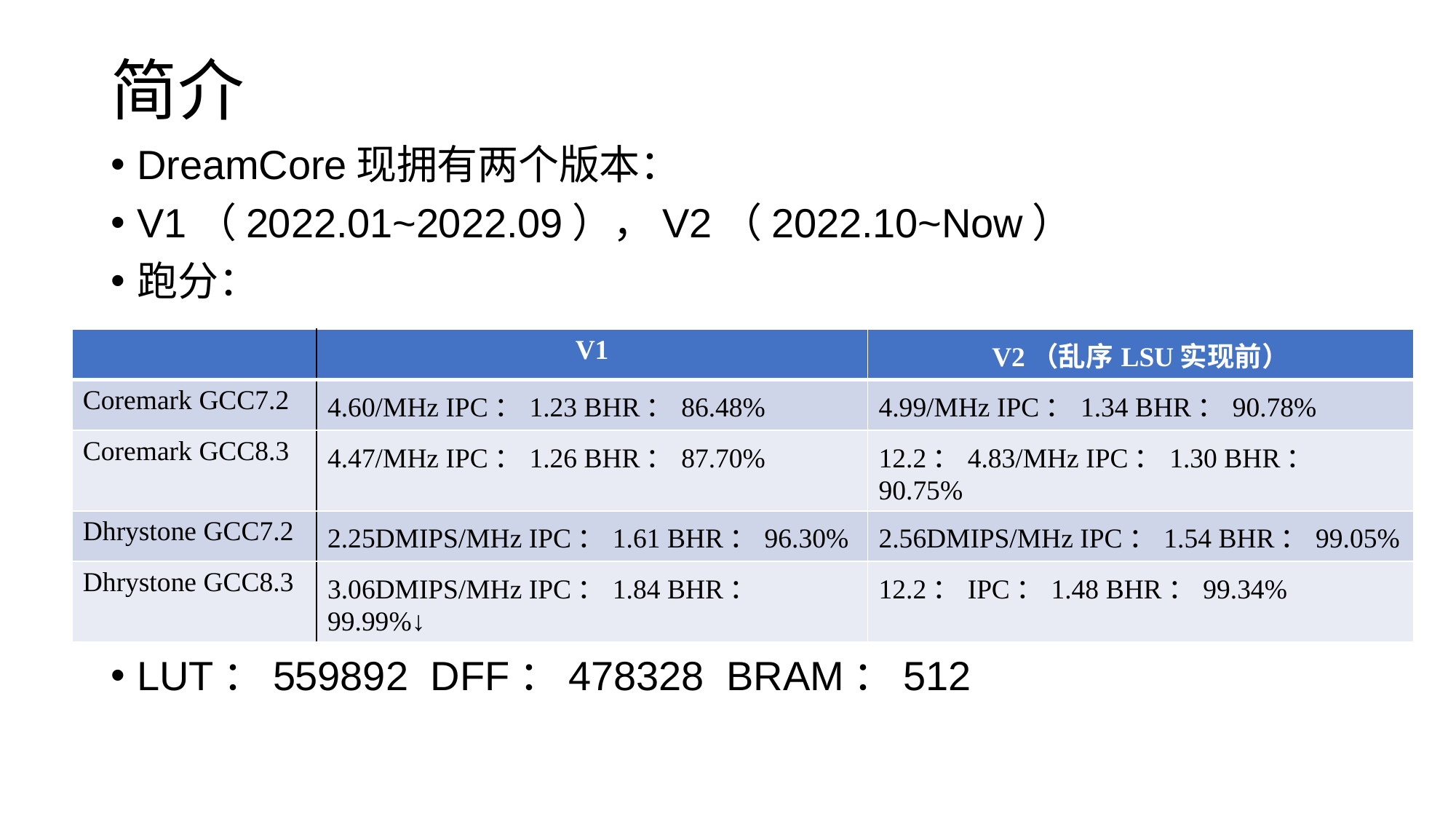

# 简介
DreamCore现拥有两个版本：
V1（2022.01~2022.09），V2（2022.10~Now）
跑分：

V1 FPGA综合（VCU1525（xcvu9p-fsgd2104-2L-e）：10MHz收敛）
LUT：559892  DFF：478328  BRAM：512
|  | V1 | V2（乱序LSU实现前） |
| --- | --- | --- |
| Coremark GCC7.2 | 4.60/MHz IPC：1.23 BHR：86.48% | 4.99/MHz IPC：1.34 BHR：90.78% |
| Coremark GCC8.3 | 4.47/MHz IPC：1.26 BHR：87.70% | 12.2：4.83/MHz IPC：1.30 BHR：90.75% |
| Dhrystone GCC7.2 | 2.25DMIPS/MHz IPC：1.61 BHR：96.30% | 2.56DMIPS/MHz IPC：1.54 BHR：99.05% |
| Dhrystone GCC8.3 | 3.06DMIPS/MHz IPC：1.84 BHR：99.99%↓ | 12.2：IPC：1.48 BHR：99.34% |